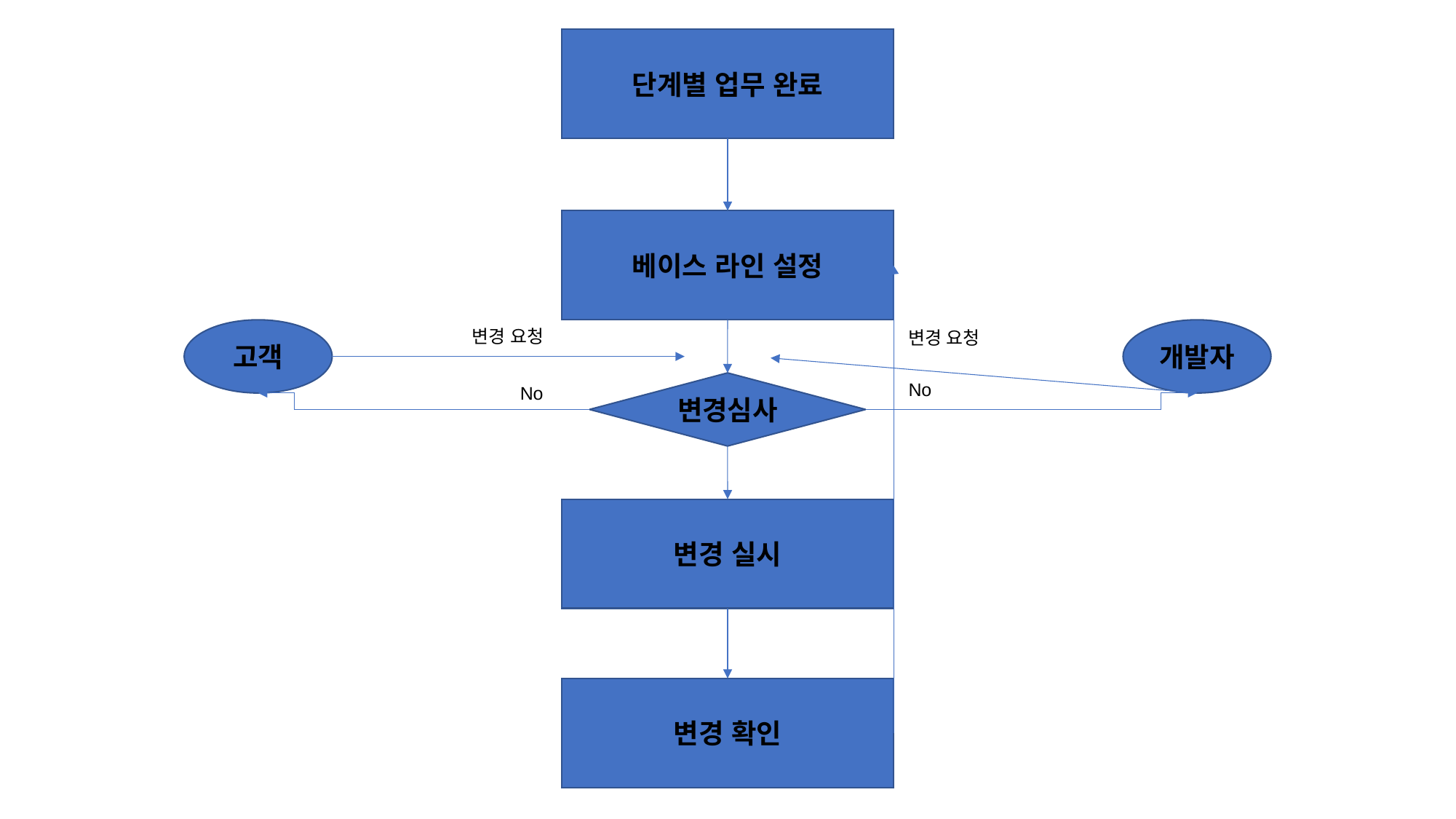

단계별 업무 완료
베이스 라인 설정
고객
변경 요청
개발자
변경 요청
변경심사
No
No
변경 실시
변경 확인